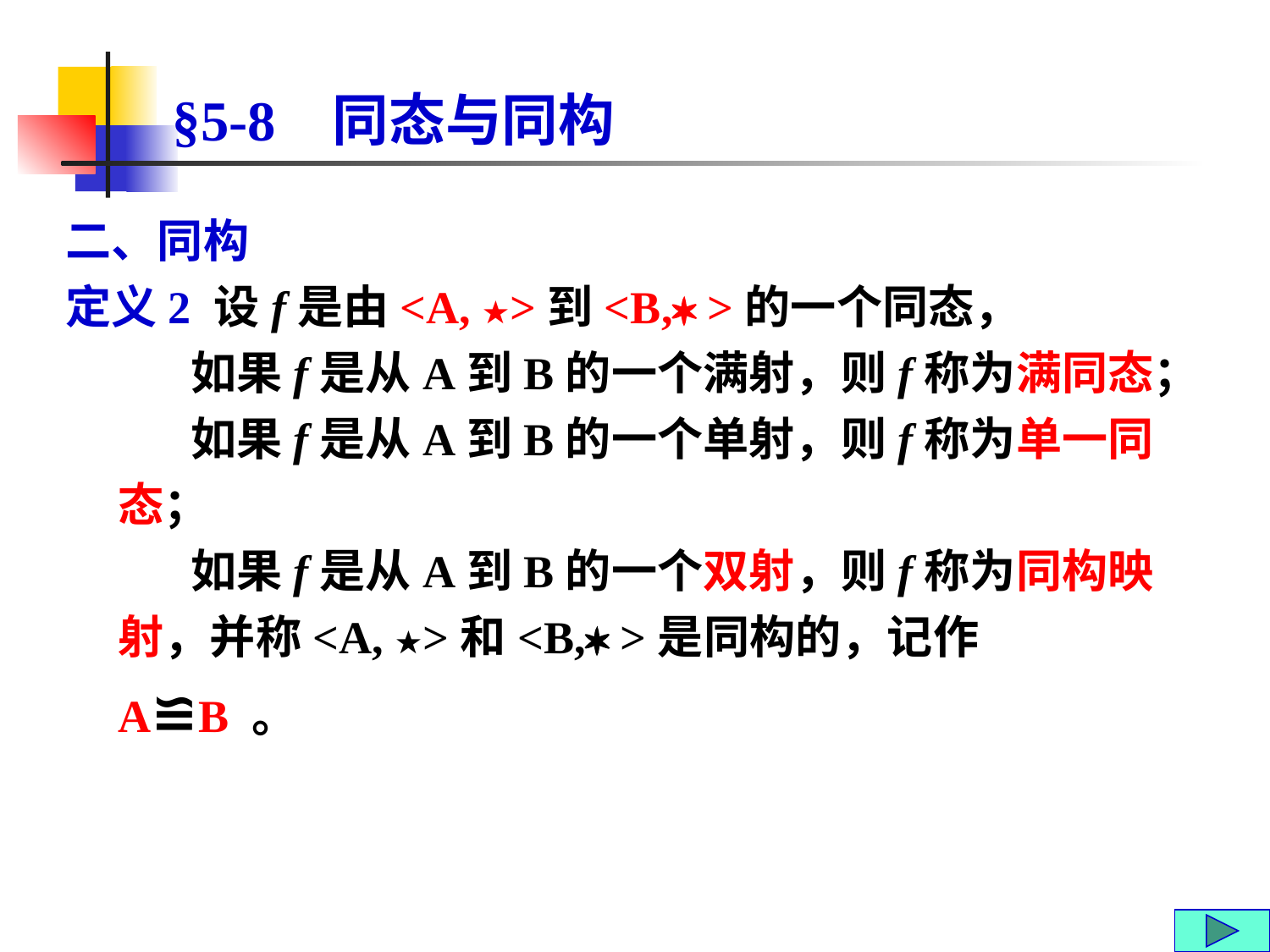

# §5-8   同态与同构
二、同构
定义2 设f是由<A, ★>到<B,∗ >的一个同态，
           如果f是从A到B的一个满射，则f称为满同态；
           如果f是从A到B的一个单射，则f称为单一同态；
           如果f是从A到B的一个双射，则f称为同构映射，并称<A, ★>和<B,∗ >是同构的，记作A≌B 。

9